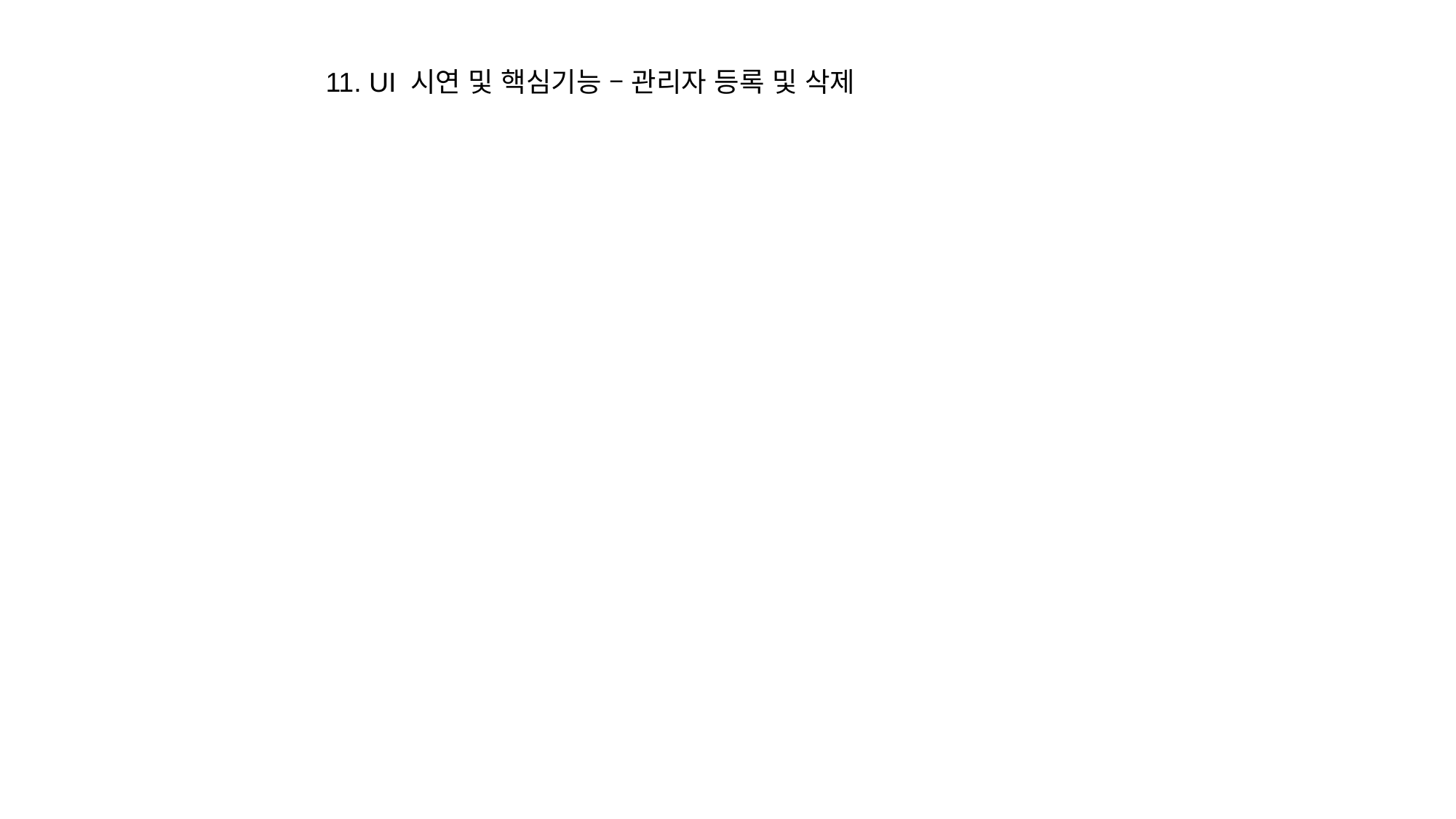

11. UI 시연 및 핵심기능 – 관리자 등록 및 삭제